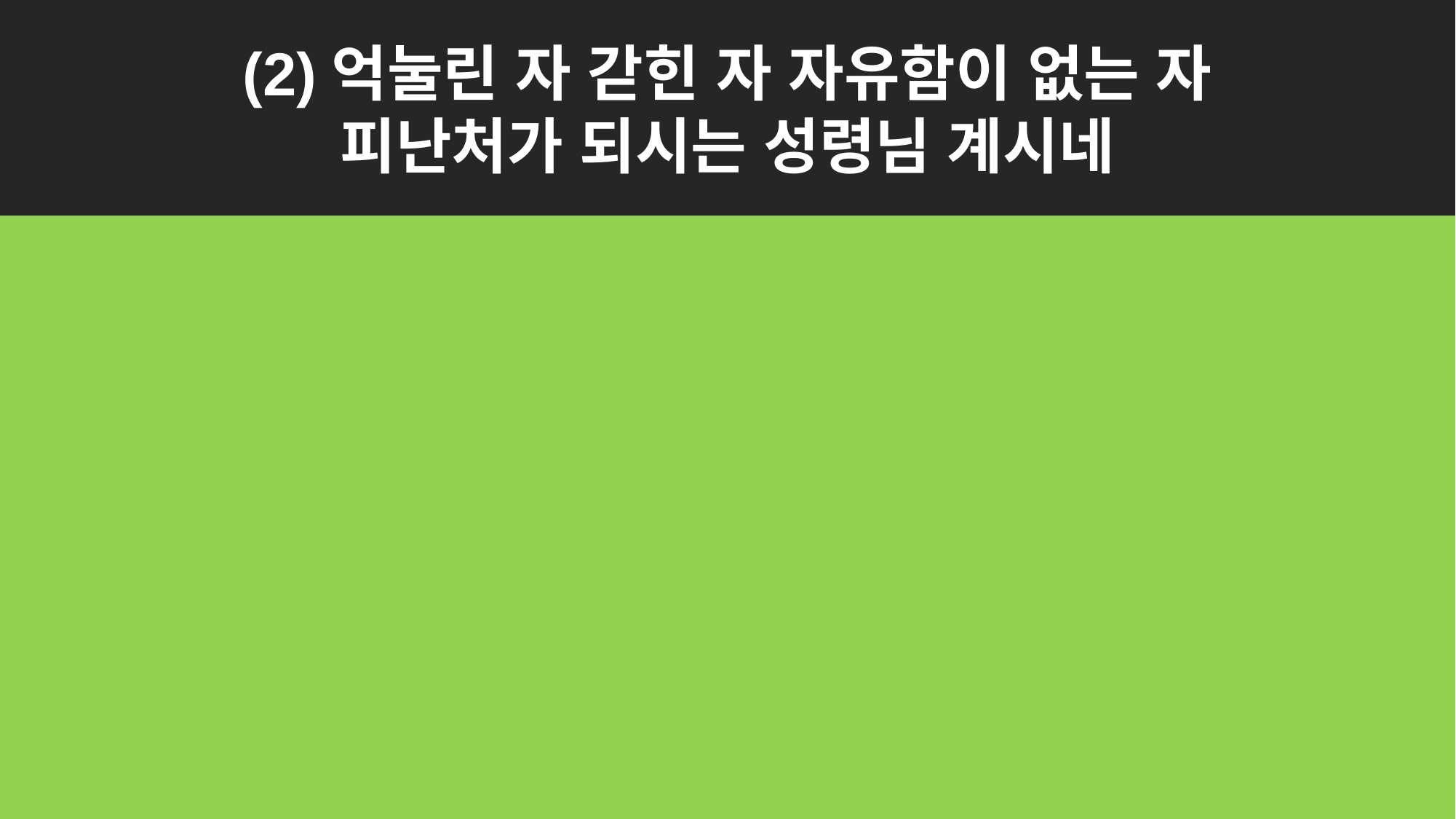

(2)억눌린 자 갇힌 자 자유함이 없는 자
피난처가 되시는 성령님 계시네